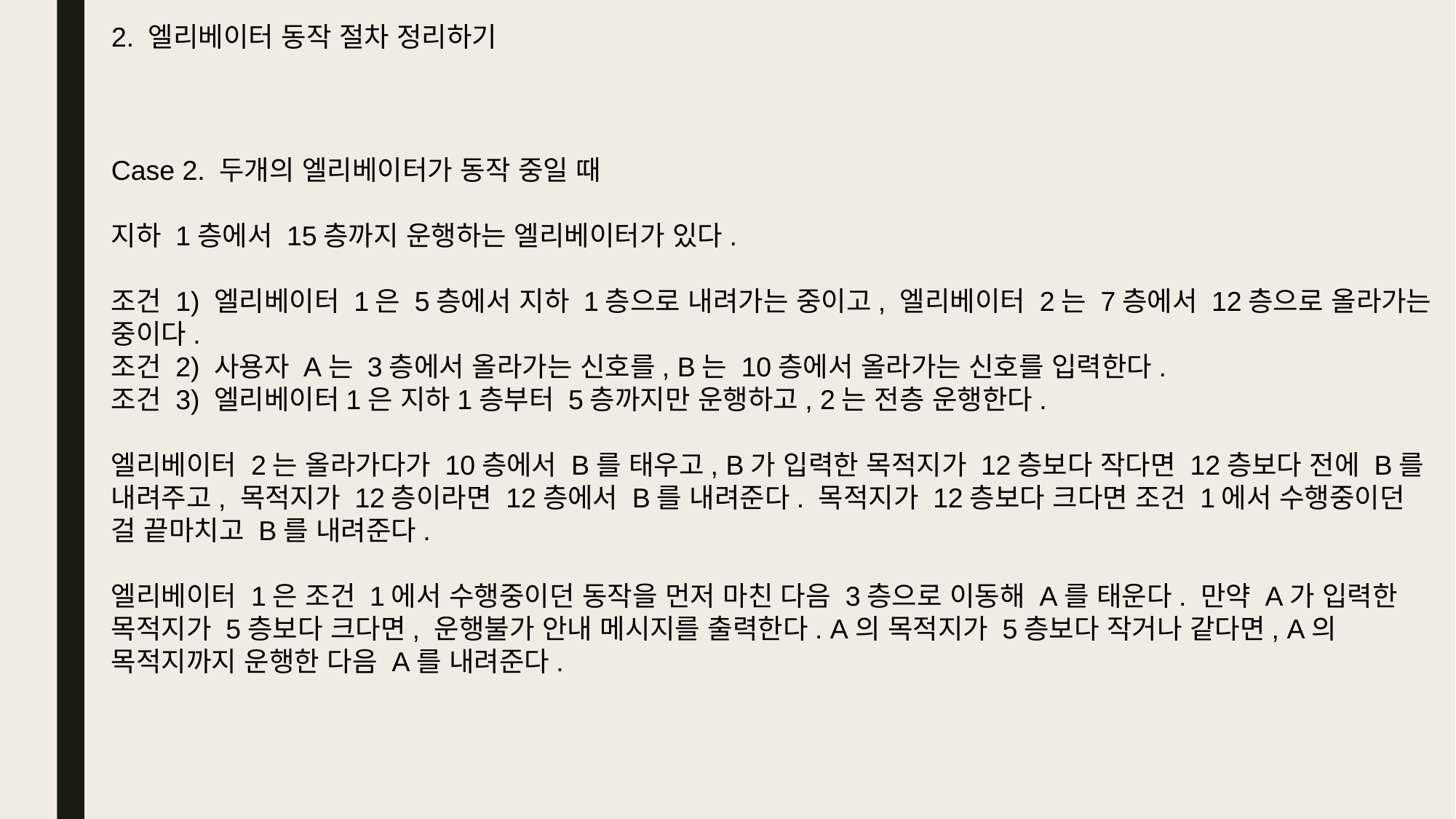

2. 엘리베이터 동작 절차 정리하기
Case 2. 두개의 엘리베이터가 동작 중일 때

지하 1층에서 15층까지 운행하는 엘리베이터가 있다.

조건 1) 엘리베이터 1은 5층에서 지하 1층으로 내려가는 중이고, 엘리베이터 2는 7층에서 12층으로 올라가는 중이다.
조건 2) 사용자 A는 3층에서 올라가는 신호를, B는 10층에서 올라가는 신호를 입력한다.
조건 3) 엘리베이터1은 지하1층부터 5층까지만 운행하고, 2는 전층 운행한다.

엘리베이터 2는 올라가다가 10층에서 B를 태우고, B가 입력한 목적지가 12층보다 작다면 12층보다 전에 B를 내려주고, 목적지가 12층이라면 12층에서 B를 내려준다. 목적지가 12층보다 크다면 조건 1에서 수행중이던 걸 끝마치고 B를 내려준다.

엘리베이터 1은 조건 1에서 수행중이던 동작을 먼저 마친 다음 3층으로 이동해 A를 태운다. 만약 A가 입력한 목적지가 5층보다 크다면, 운행불가 안내 메시지를 출력한다. A의 목적지가 5층보다 작거나 같다면, A의 목적지까지 운행한 다음 A를 내려준다.